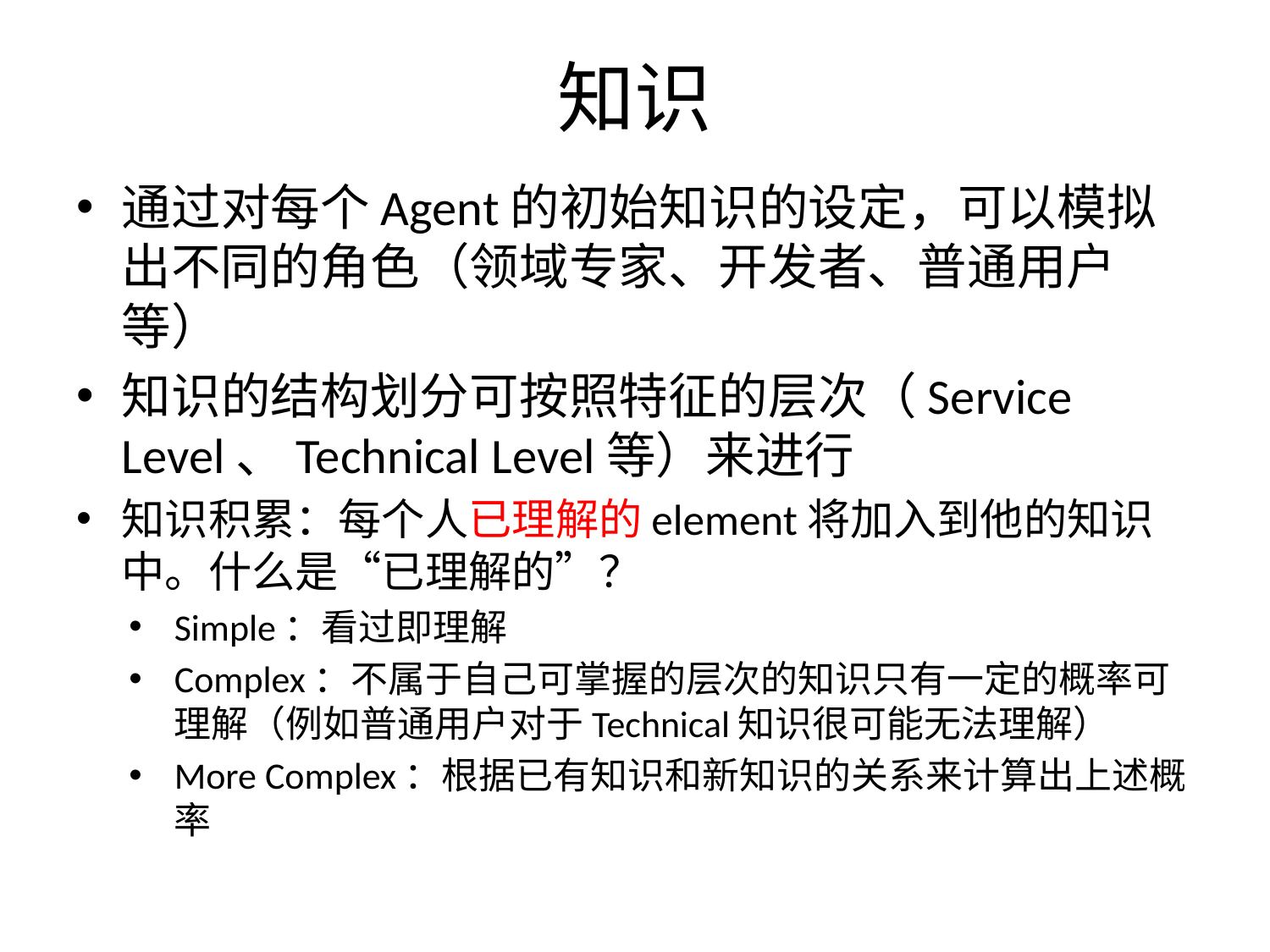

# 知识
通过对每个Agent的初始知识的设定，可以模拟出不同的角色（领域专家、开发者、普通用户等）
知识的结构划分可按照特征的层次（Service Level、Technical Level等）来进行
知识积累：每个人已理解的element将加入到他的知识中。什么是“已理解的”？
Simple：看过即理解
Complex：不属于自己可掌握的层次的知识只有一定的概率可理解（例如普通用户对于Technical知识很可能无法理解）
More Complex：根据已有知识和新知识的关系来计算出上述概率